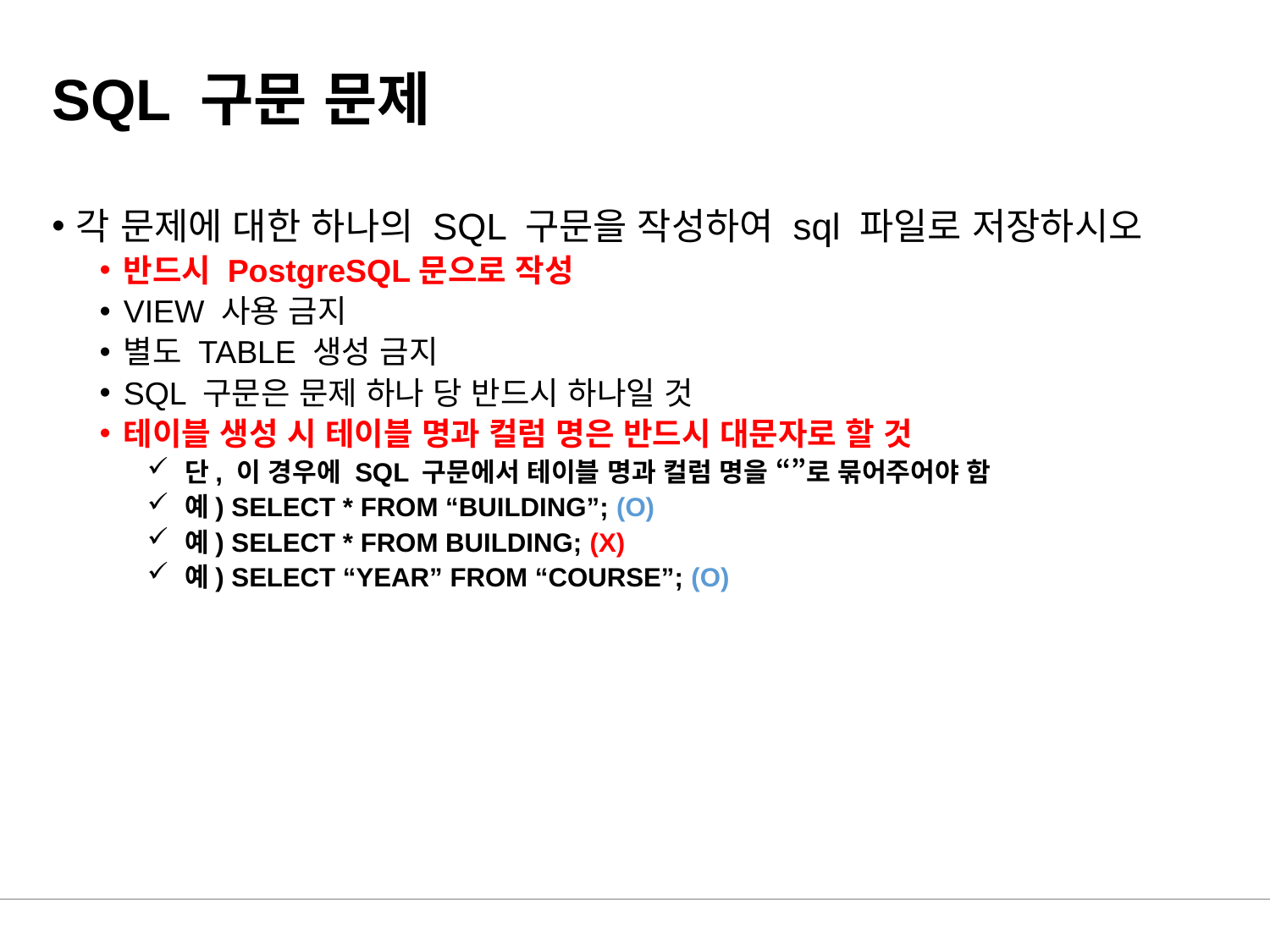

# SQL 구문 문제
각 문제에 대한 하나의 SQL 구문을 작성하여 sql 파일로 저장하시오
반드시 PostgreSQL문으로 작성
VIEW 사용 금지
별도 TABLE 생성 금지
SQL 구문은 문제 하나 당 반드시 하나일 것
테이블 생성 시 테이블 명과 컬럼 명은 반드시 대문자로 할 것
 단, 이 경우에 SQL 구문에서 테이블 명과 컬럼 명을 “”로 묶어주어야 함
 예) SELECT * FROM “BUILDING”; (O)
 예) SELECT * FROM BUILDING; (X)
 예) SELECT “YEAR” FROM “COURSE”; (O)